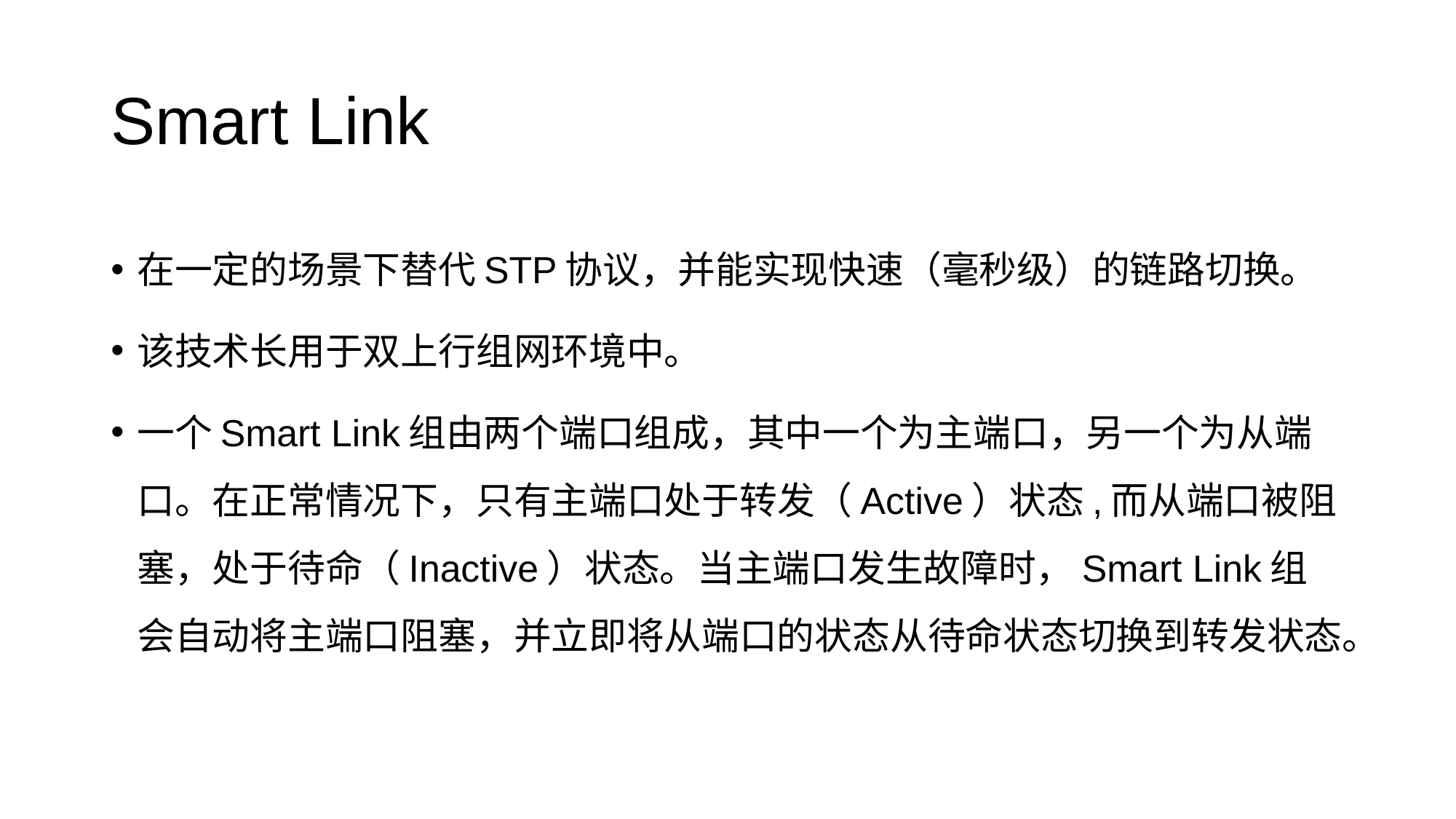

# Smart Link
在一定的场景下替代STP协议，并能实现快速（毫秒级）的链路切换。
该技术长用于双上行组网环境中。
一个Smart Link组由两个端口组成，其中一个为主端口，另一个为从端口。在正常情况下，只有主端口处于转发（Active）状态,而从端口被阻塞，处于待命（Inactive）状态。当主端口发生故障时，Smart Link组会自动将主端口阻塞，并立即将从端口的状态从待命状态切换到转发状态。